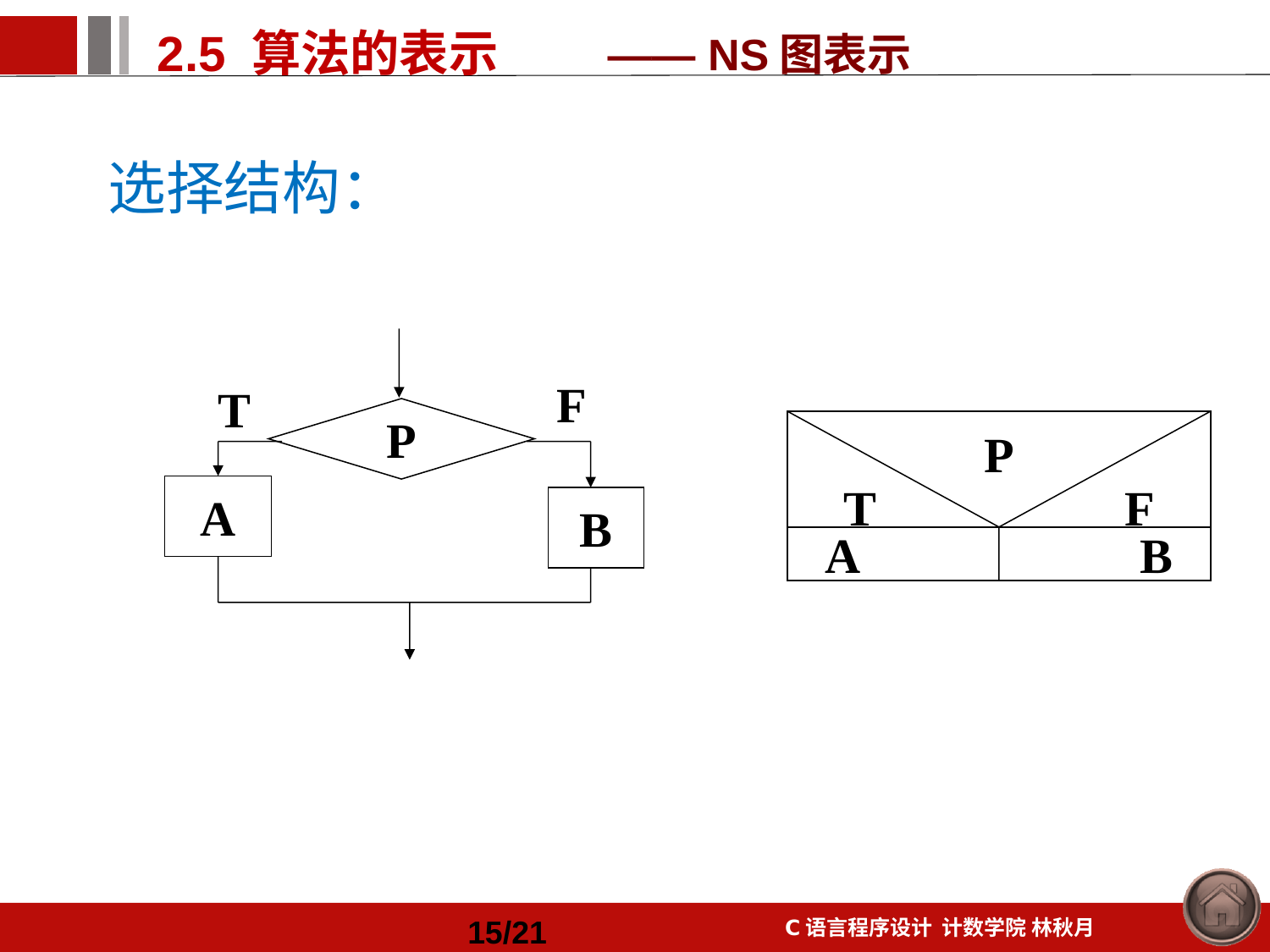

—— NS图表示
选择结构：

F
T
P

A
B

P
T                  F

A                       B